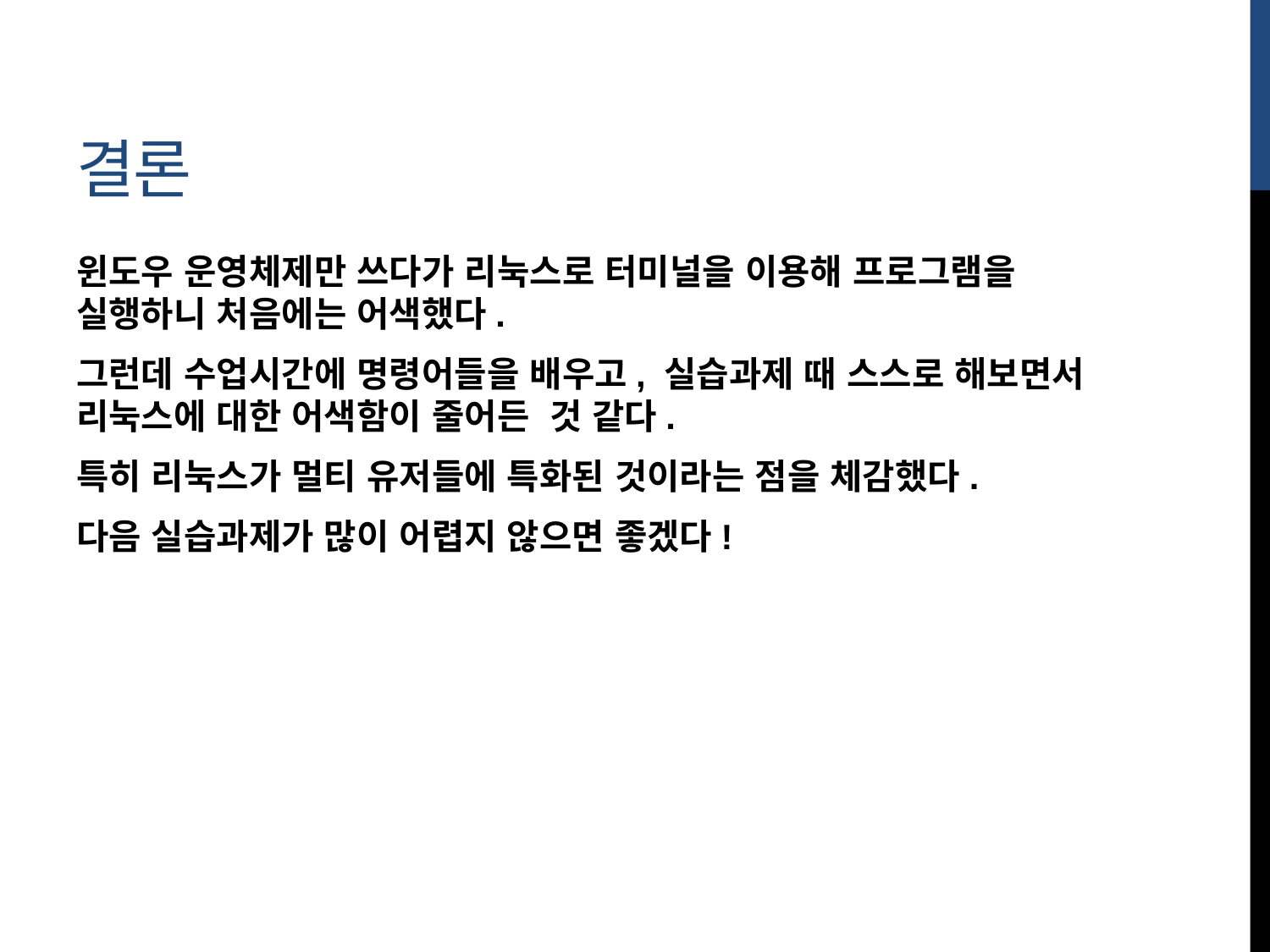

# 결론
윈도우 운영체제만 쓰다가 리눅스로 터미널을 이용해 프로그램을 실행하니 처음에는 어색했다.
그런데 수업시간에 명령어들을 배우고, 실습과제 때 스스로 해보면서 리눅스에 대한 어색함이 줄어든  것 같다.
특히 리눅스가 멀티 유저들에 특화된 것이라는 점을 체감했다.
다음 실습과제가 많이 어렵지 않으면 좋겠다!